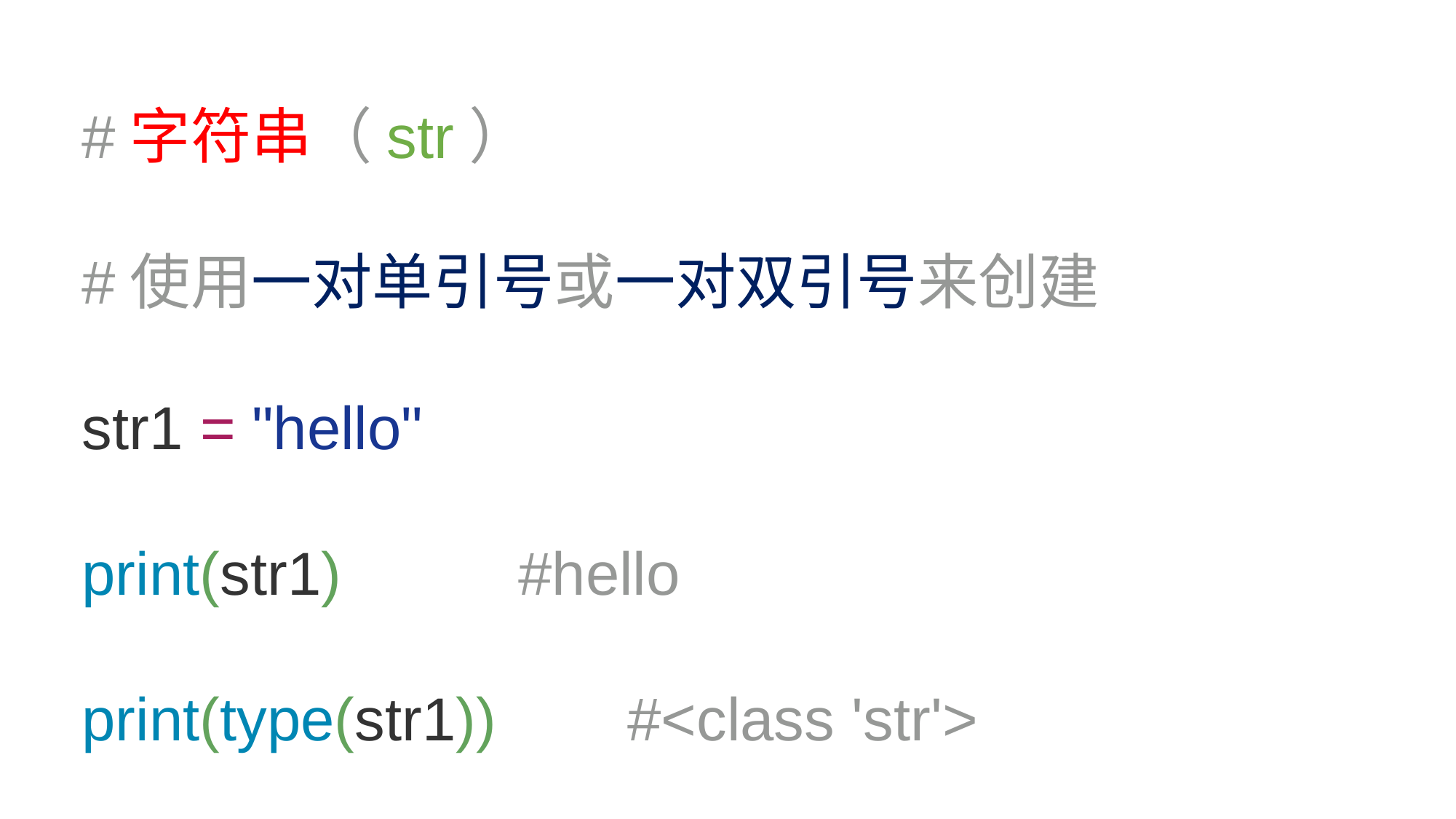

#字符串（str）
#使用一对单引号或一对双引号来创建
str1 = "hello"
print(str1)         	#hello
print(type(str1))   	#<class 'str'>